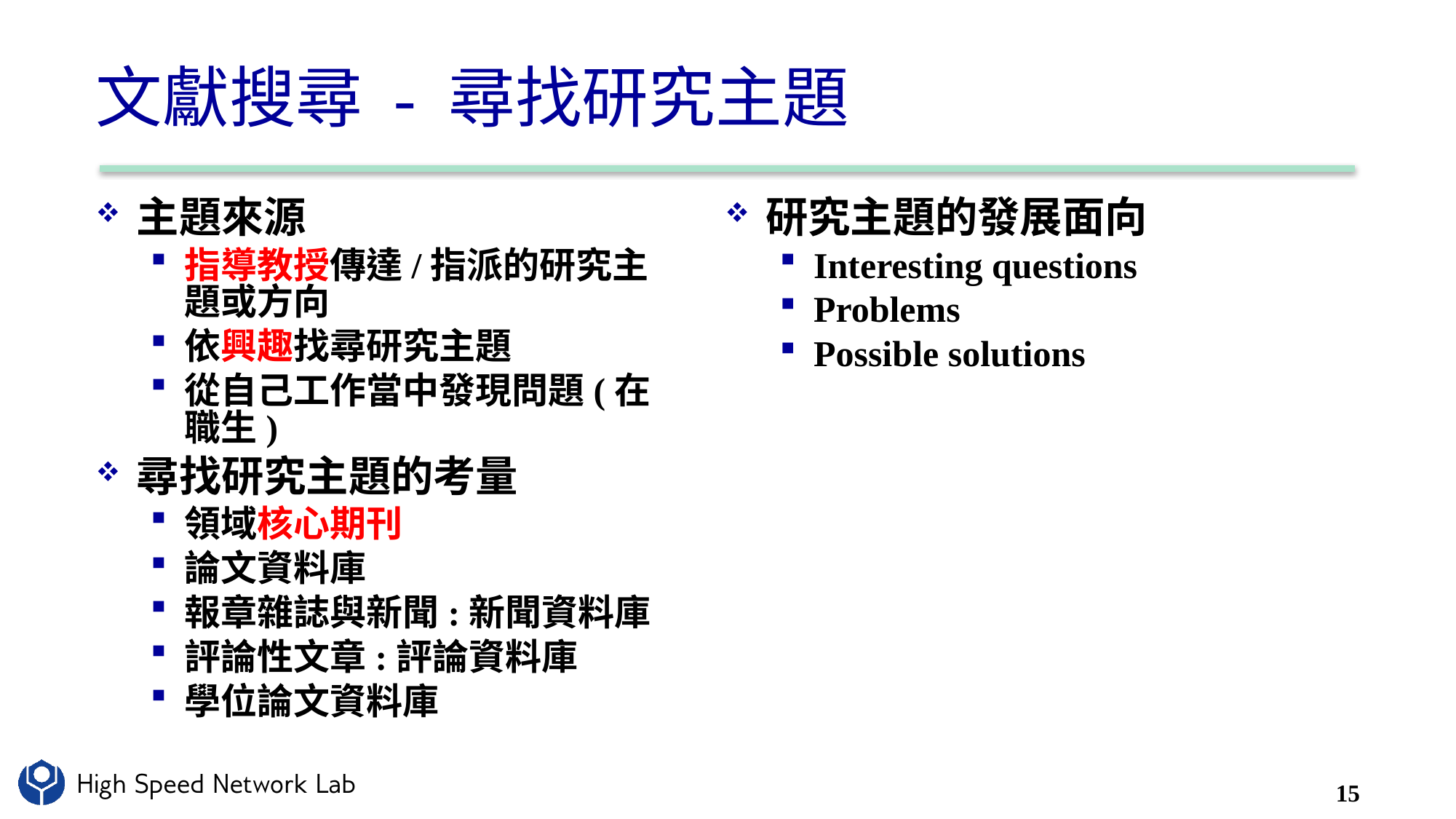

# 文獻搜尋 - 尋找研究主題
主題來源
指導教授傳達/指派的研究主題或方向
依興趣找尋研究主題
從自己工作當中發現問題(在職生)
尋找研究主題的考量
領域核心期刊
論文資料庫
報章雜誌與新聞:新聞資料庫
評論性文章:評論資料庫
學位論文資料庫
研究主題的發展面向
Interesting questions
Problems
Possible solutions

15